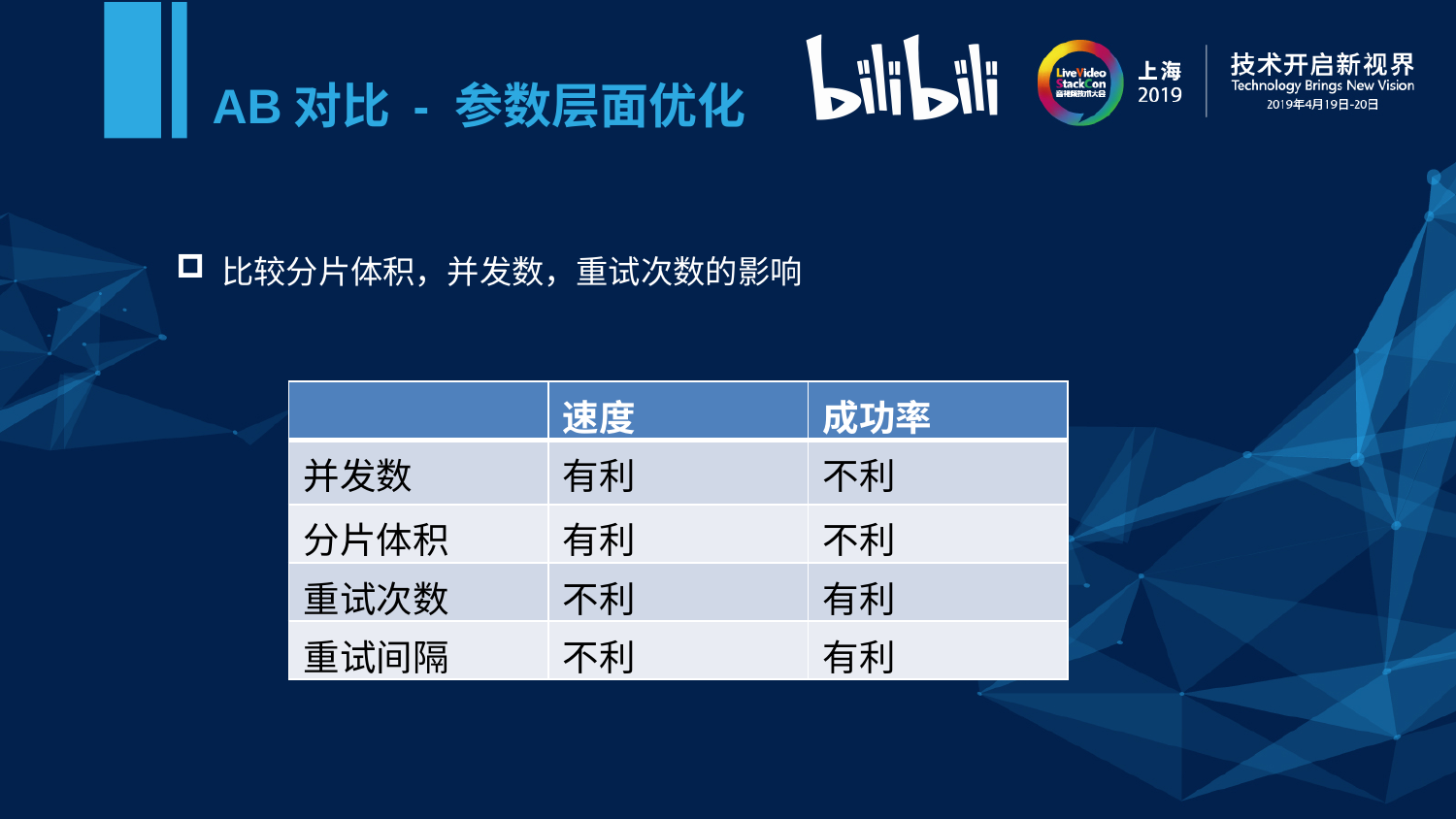

AB对比 - 参数层面优化
比较分片体积，并发数，重试次数的影响
|  | 速度 | 成功率 |
| --- | --- | --- |
| 并发数 | 有利 | 不利 |
| 分片体积 | 有利 | 不利 |
| 重试次数 | 不利 | 有利 |
| 重试间隔 | 不利 | 有利 |